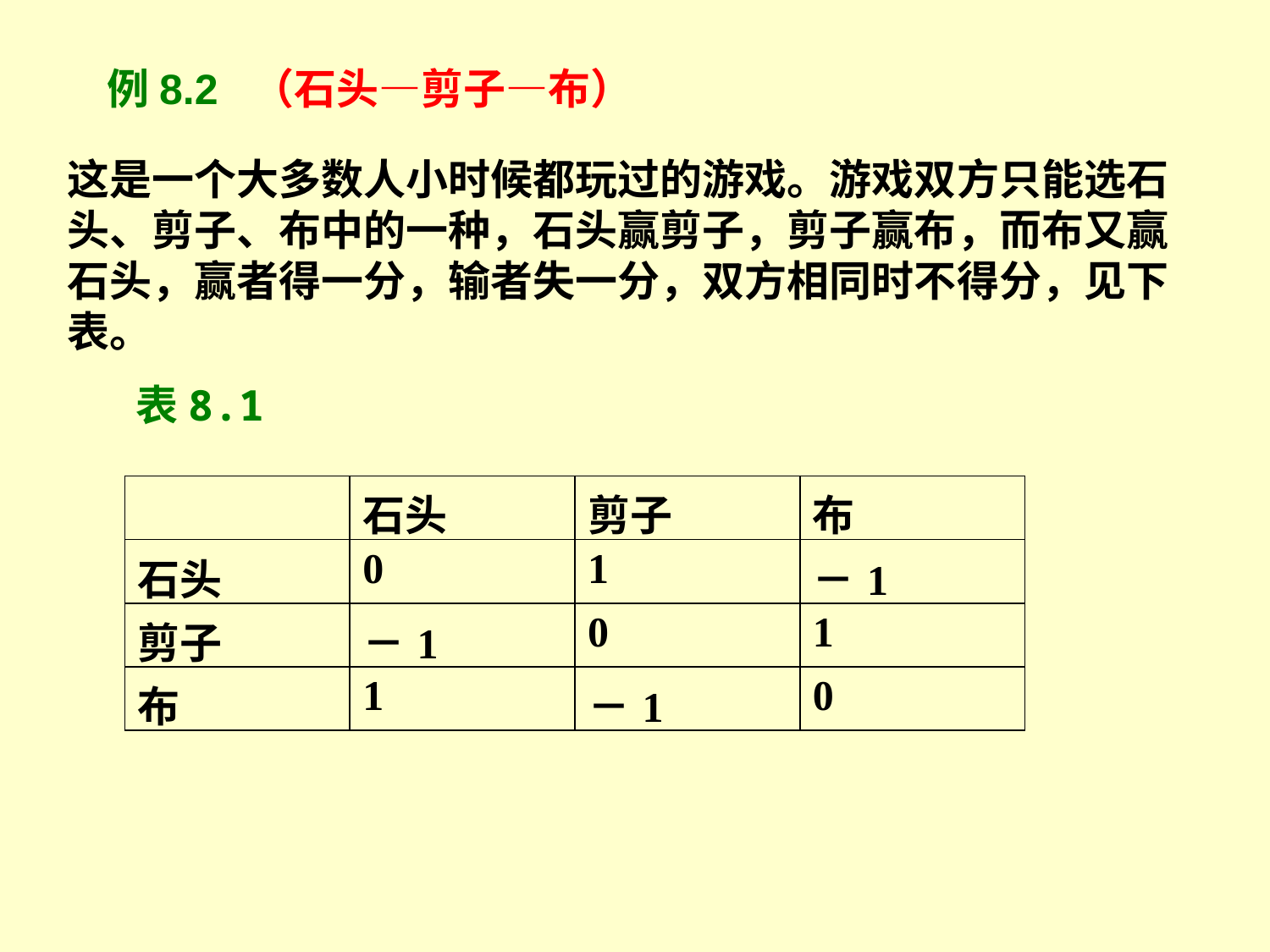

例8.2  （石头—剪子—布）
这是一个大多数人小时候都玩过的游戏。游戏双方只能选石头、剪子、布中的一种，石头赢剪子，剪子赢布，而布又赢石头，赢者得一分，输者失一分，双方相同时不得分，见下表。
表8.1
|  | 石头 | 剪子 | 布 |
| --- | --- | --- | --- |
| 石头 | 0 | 1 | －1 |
| 剪子 | －1 | 0 | 1 |
| 布 | 1 | －1 | 0 |